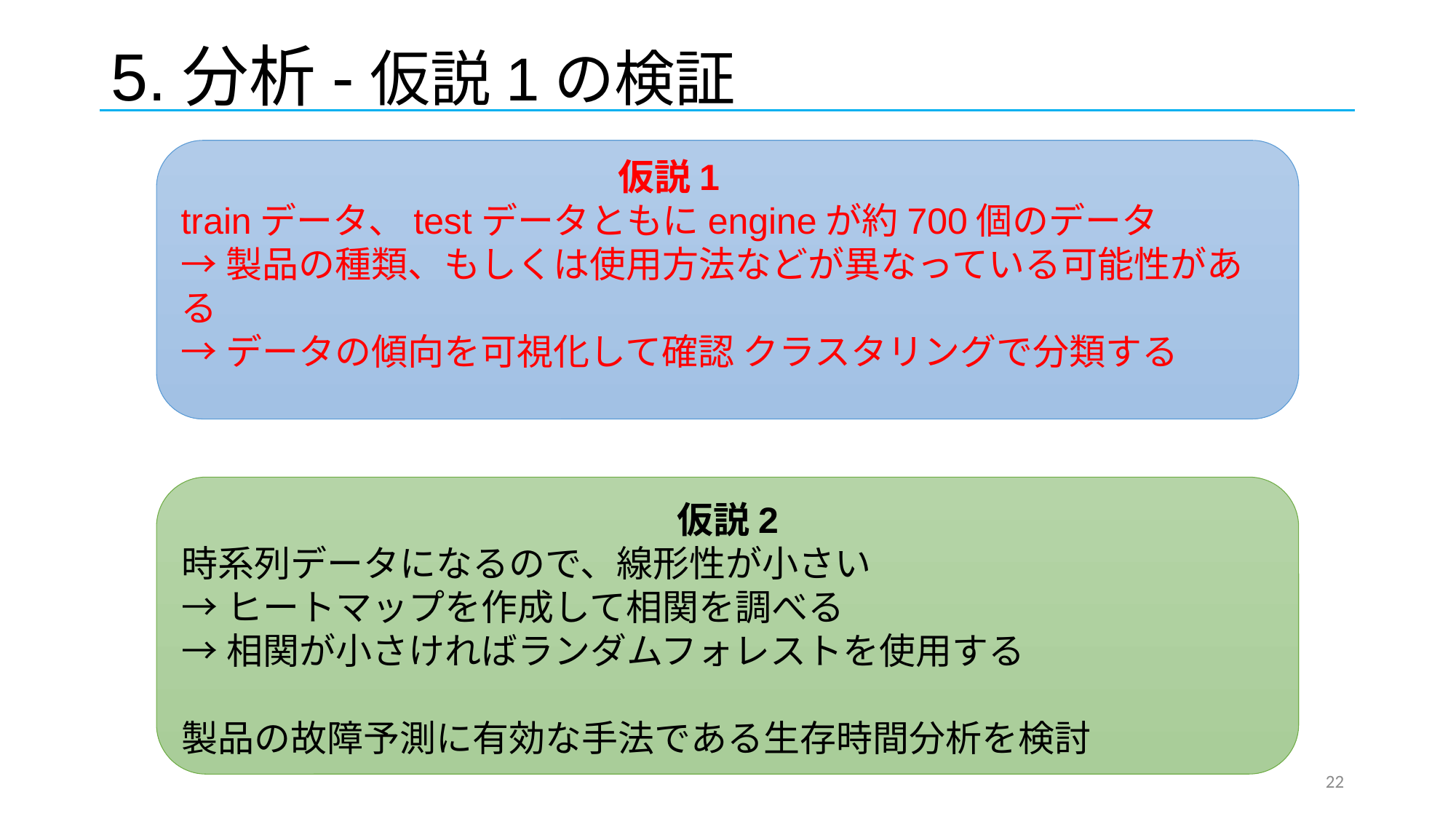

# 5.分析-仮説1の検証
仮説1
trainデータ、testデータともにengineが約700個のデータ
→製品の種類、もしくは使用方法などが異なっている可能性がある
→データの傾向を可視化して確認 クラスタリングで分類する

仮説2
時系列データになるので、線形性が小さい
→ヒートマップを作成して相関を調べる
→相関が小さければランダムフォレストを使用する

製品の故障予測に有効な手法である生存時間分析を検討

22